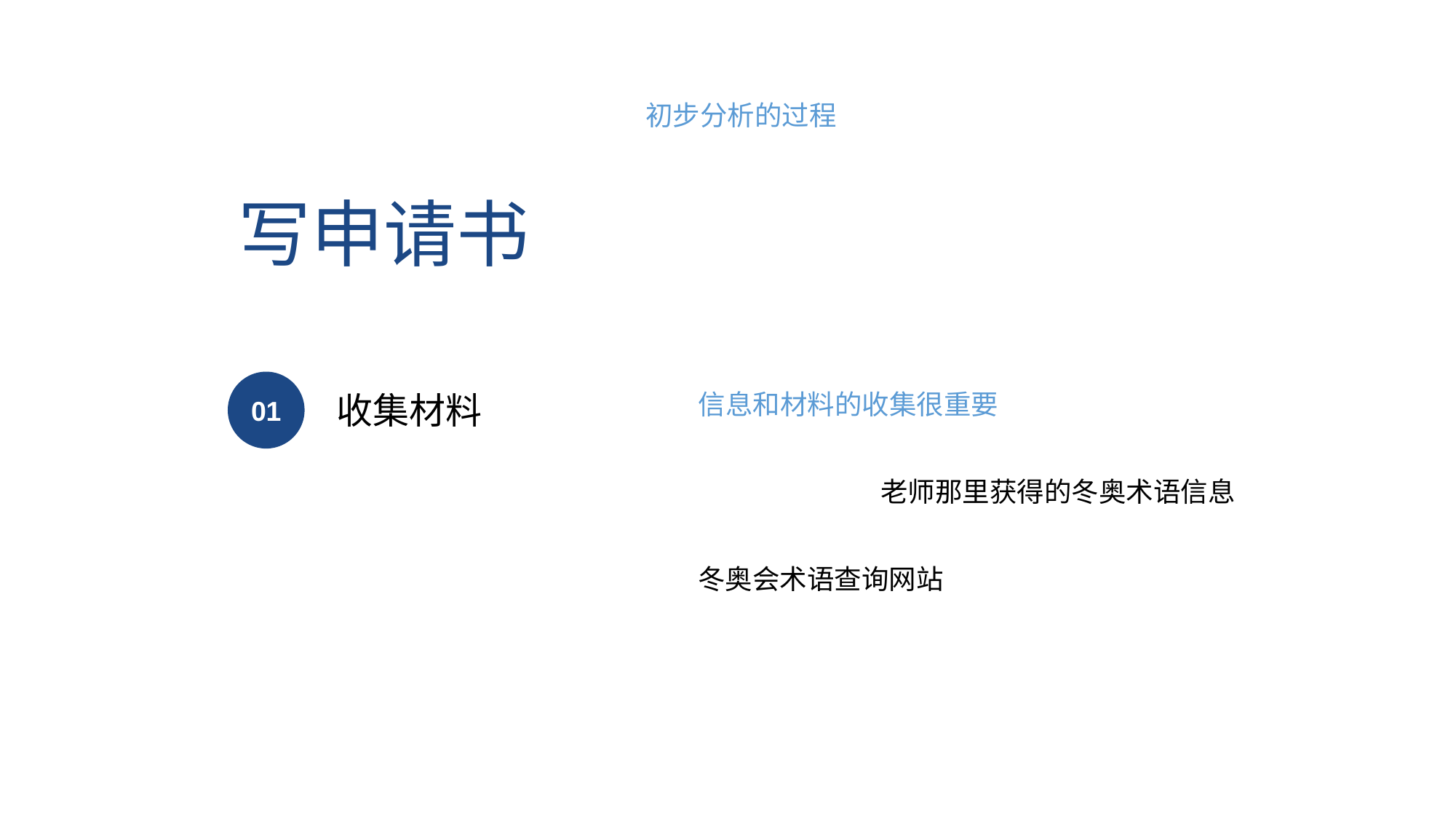

初步分析的过程
写申请书
01
收集材料
信息和材料的收集很重要
老师那里获得的冬奥术语信息
冬奥会术语查询网站